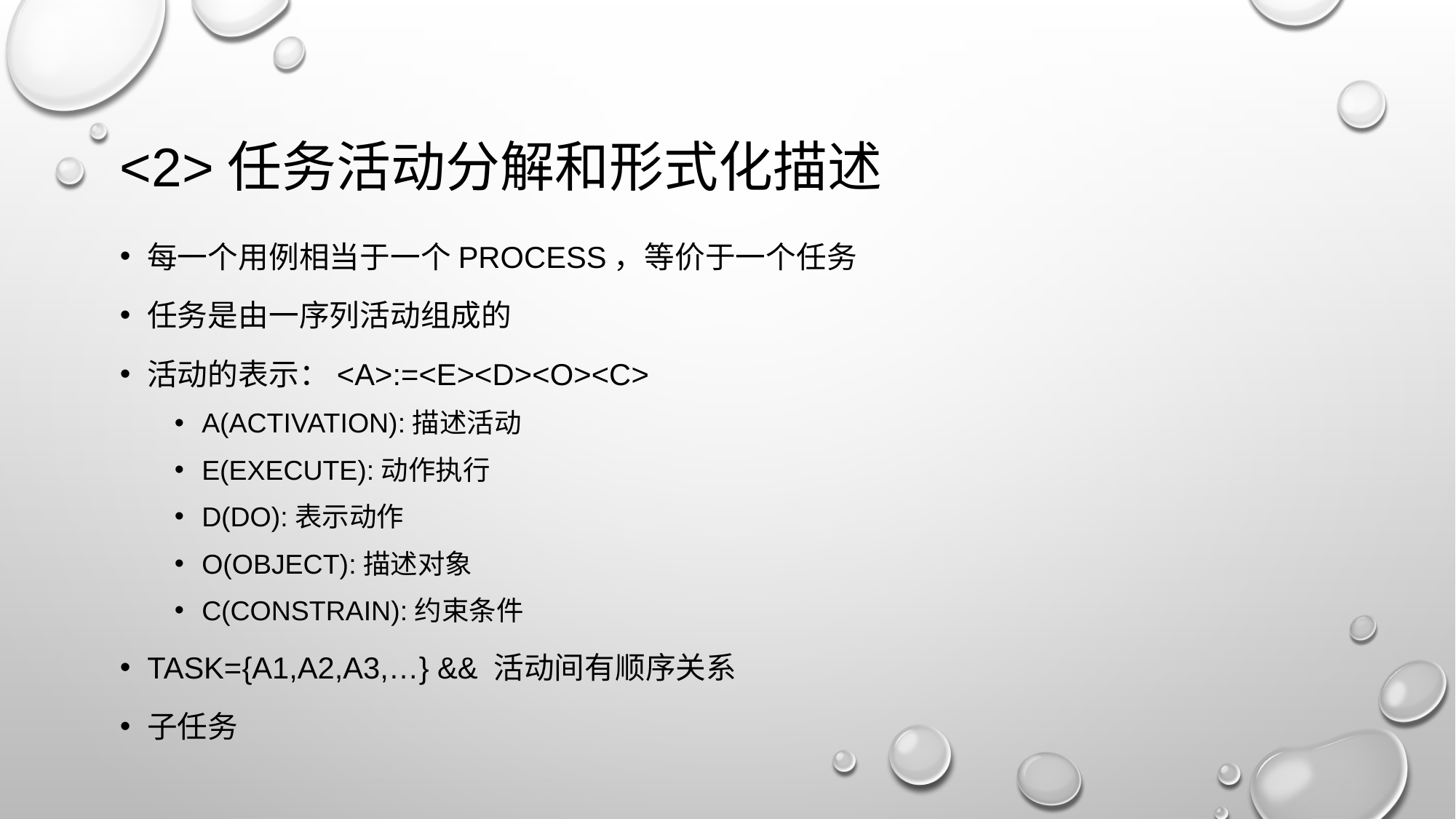

# <2>任务活动分解和形式化描述
每一个用例相当于一个Process，等价于一个任务
任务是由一序列活动组成的
活动的表示：<a>:=<E><D><O><C>
A(activation):描述活动
E(execute):动作执行
D(do):表示动作
O(Object):描述对象
C(constrain):约束条件
Task={a1,a2,a3,…} && 活动间有顺序关系
子任务